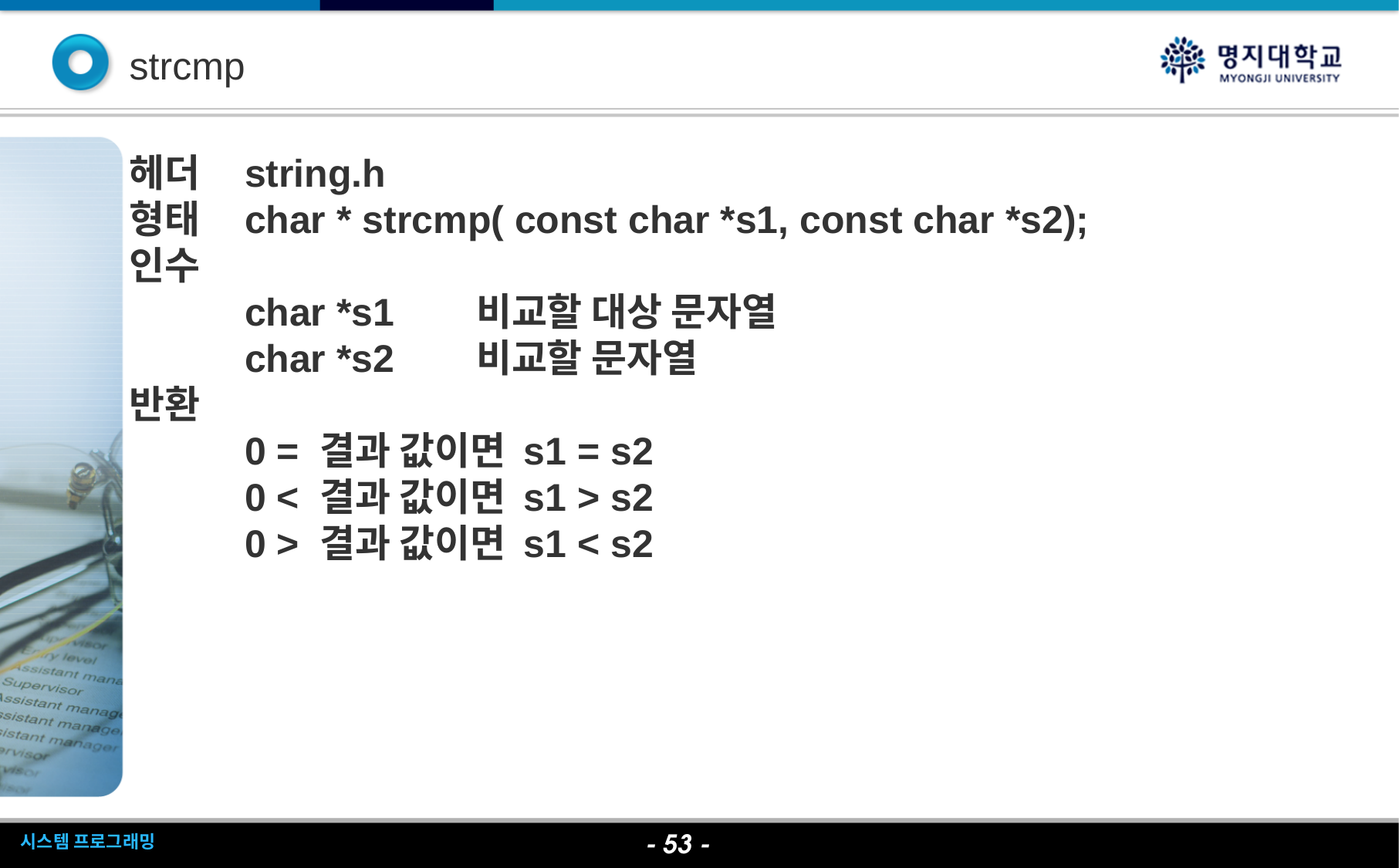

strcmp
헤더	string.h
형태	char * strcmp( const char *s1, const char *s2);
인수
	char *s1	비교할 대상 문자열
	char *s2	비교할 문자열
반환
	0 = 결과 값이면 s1 = s2
	0 < 결과 값이면 s1 > s2
	0 > 결과 값이면 s1 < s2
- 53 -